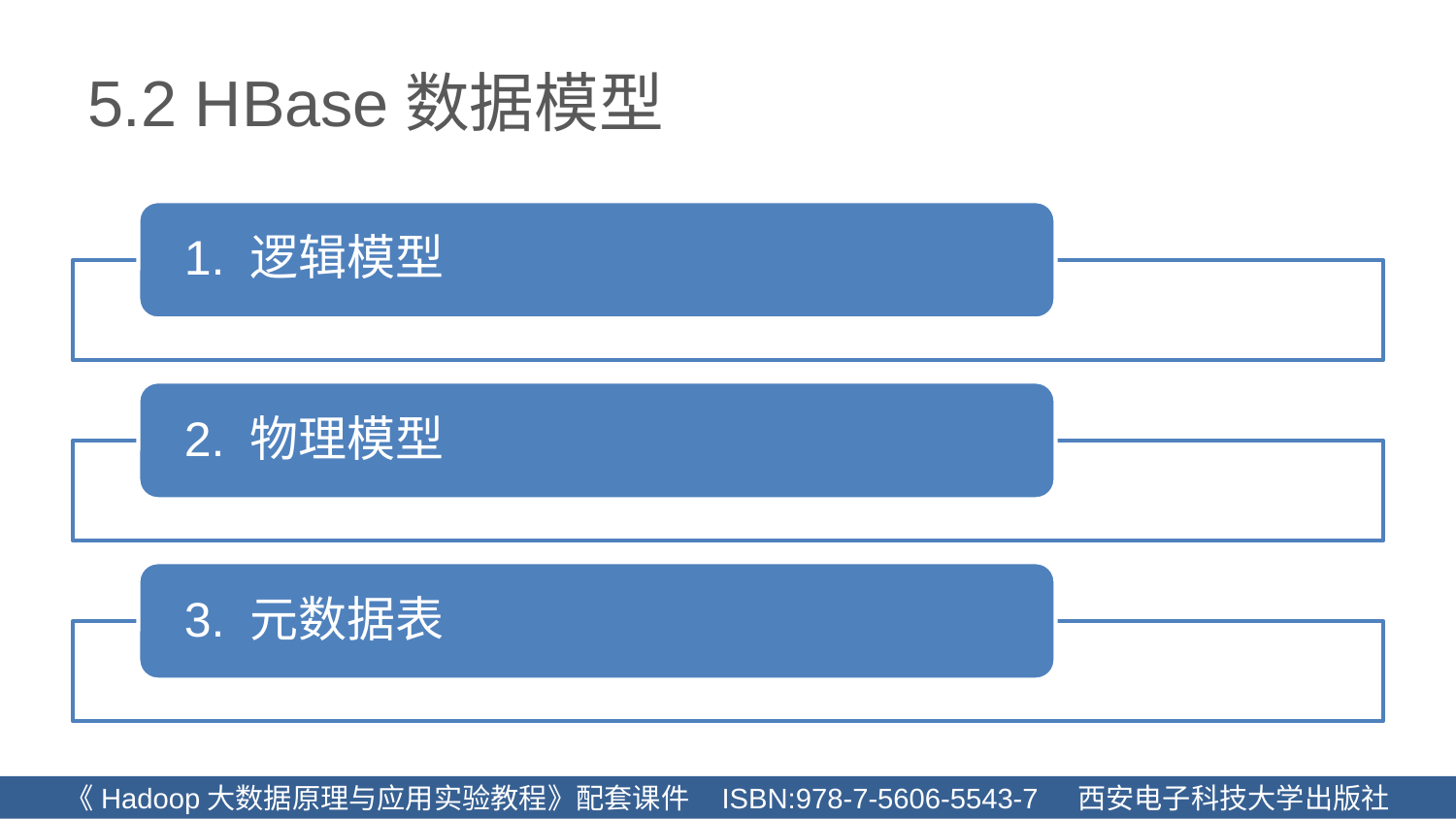

# 5.2 HBase数据模型
1. 逻辑模型
2. 物理模型
3. 元数据表